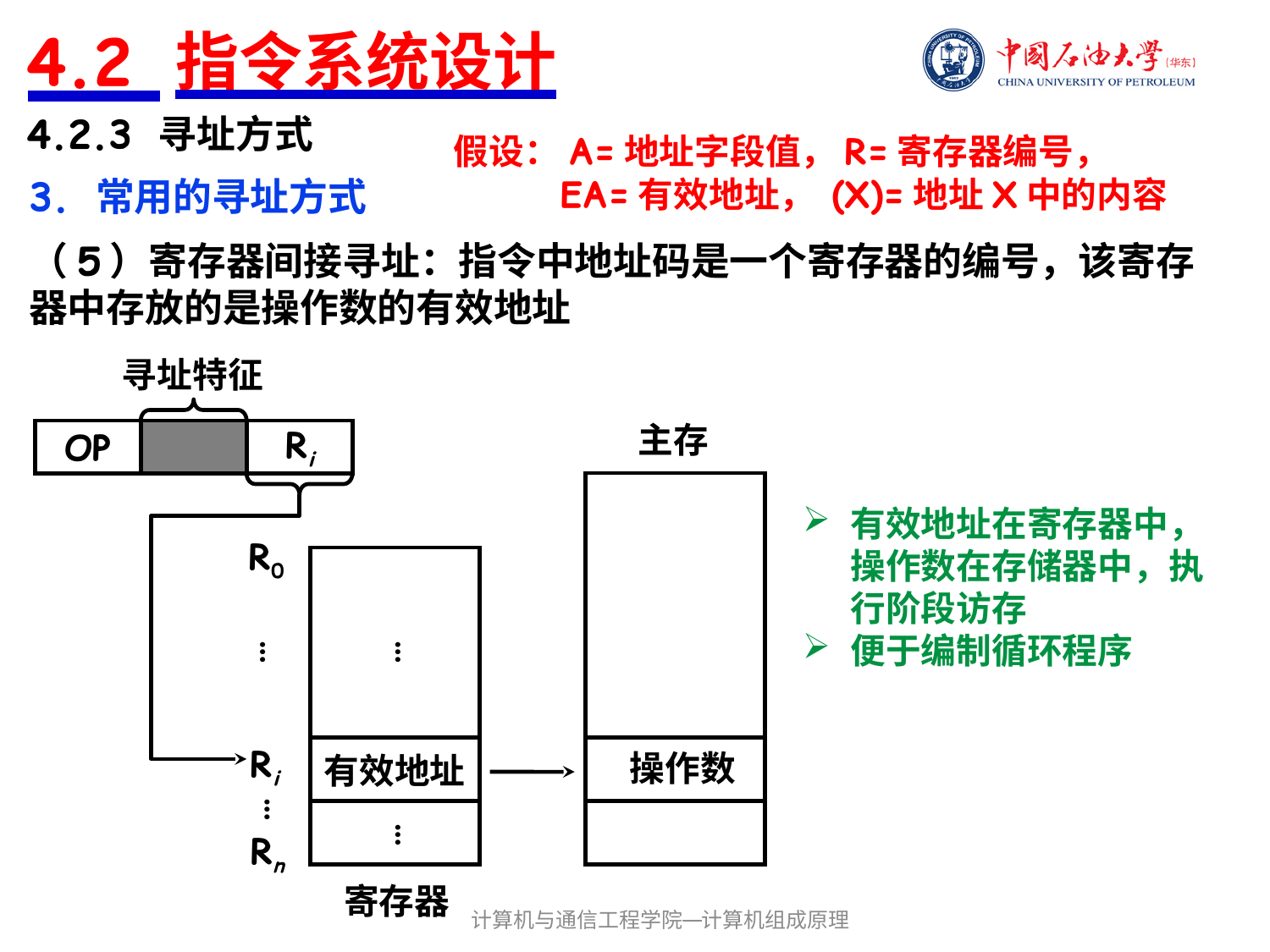

# 4.2 指令系统设计
4.2.3 寻址方式
假设：A=地址字段值，R=寄存器编号，
       EA=有效地址， (X)=地址X中的内容
3. 常用的寻址方式
（5）寄存器间接寻址：指令中地址码是一个寄存器的编号，该寄存器中存放的是操作数的有效地址
寻址特征

主存

操作数

OP

Ri

有效地址在寄存器中， 操作数在存储器中，执行阶段访存
便于编制循环程序
R0

…
…
Ri
有效地址
…

…
Rn
寄存器

计算机与通信工程学院—计算机组成原理
31